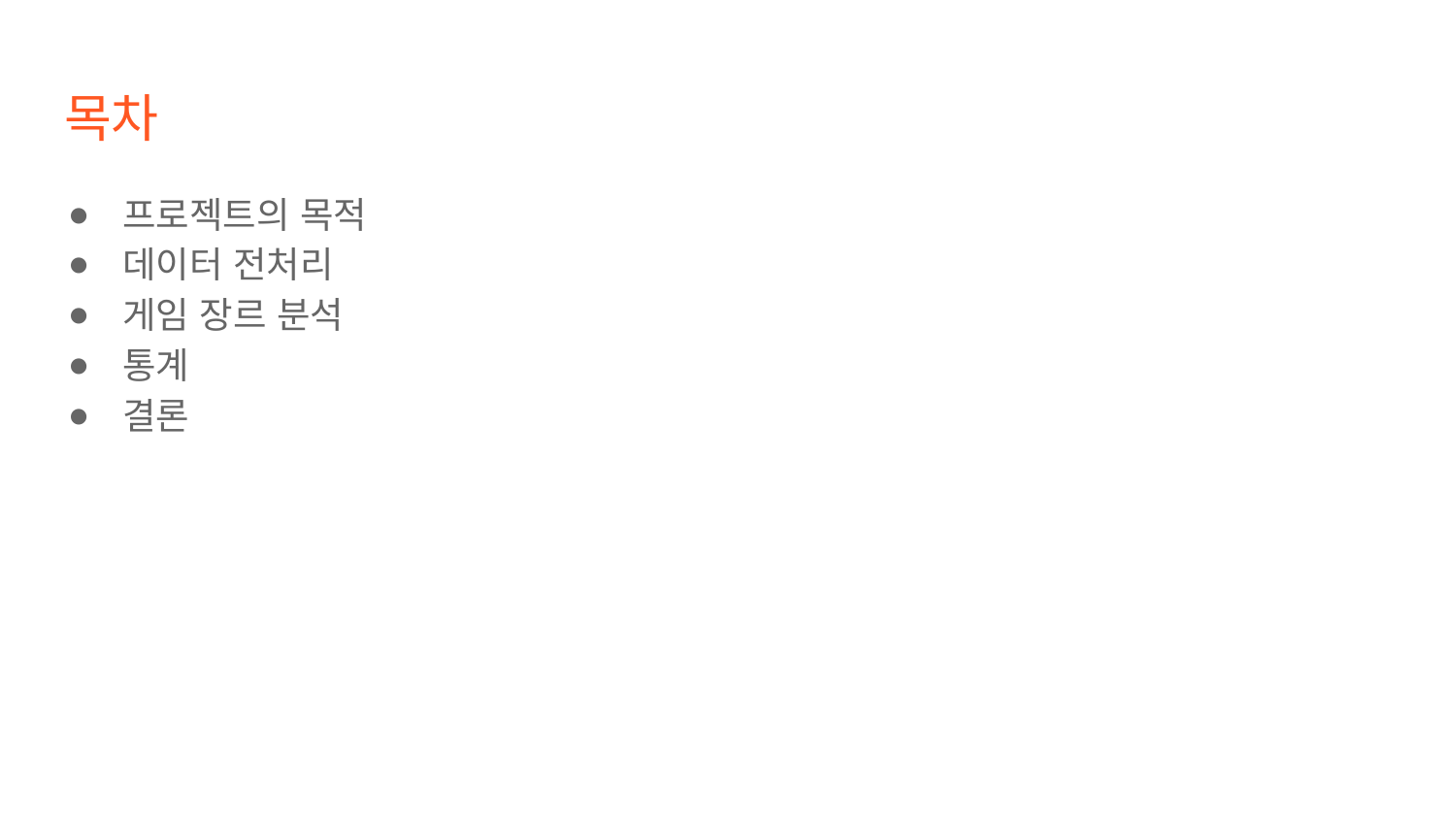

# 목차
프로젝트의 목적
데이터 전처리
게임 장르 분석
통계
결론